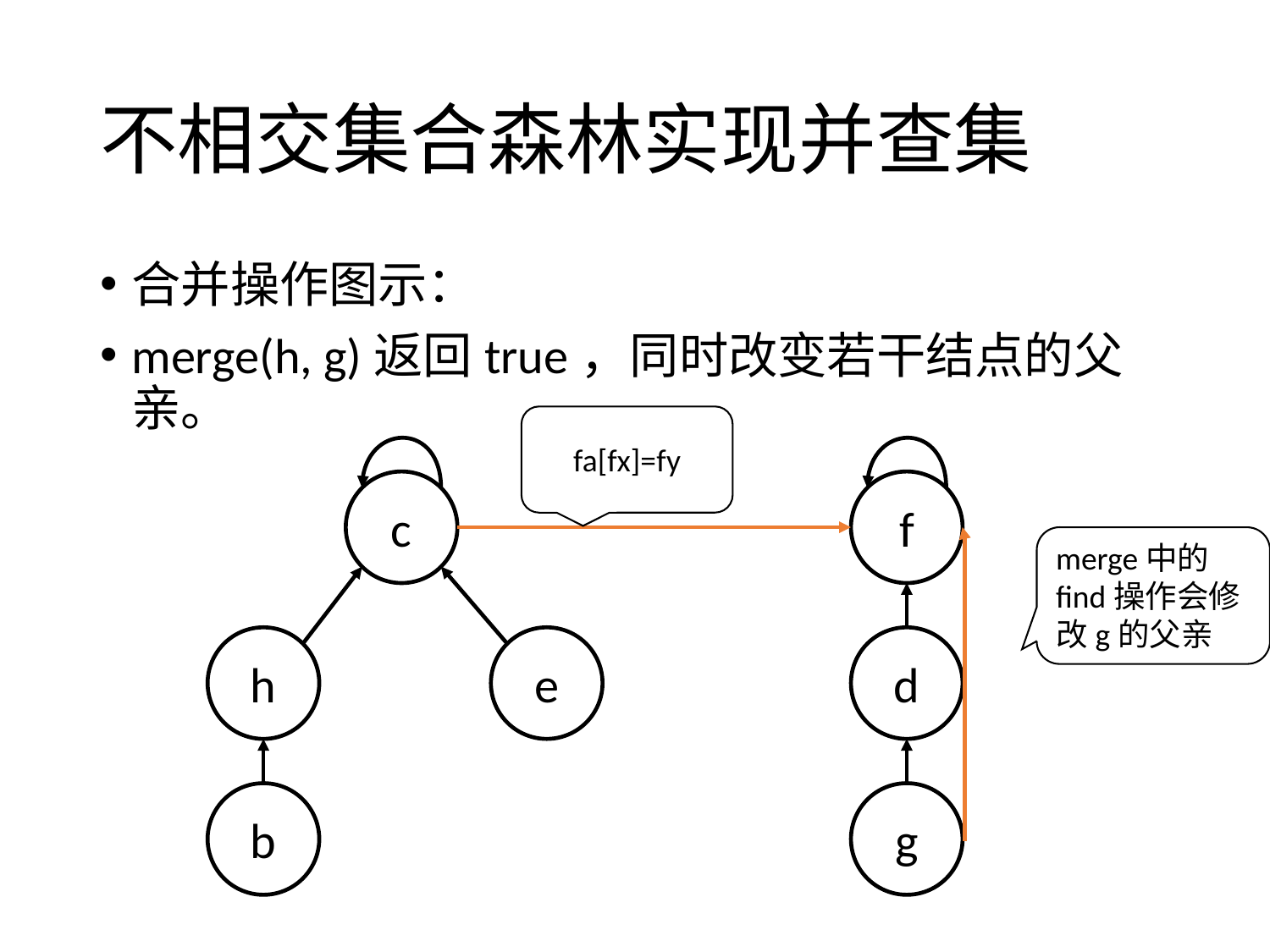

# 不相交集合森林实现并查集
合并操作图示：
merge(h, g)返回true，同时改变若干结点的父亲。
fa[fx]=fy
c
f
merge中的find操作会修改g的父亲
h
e
d
b
g